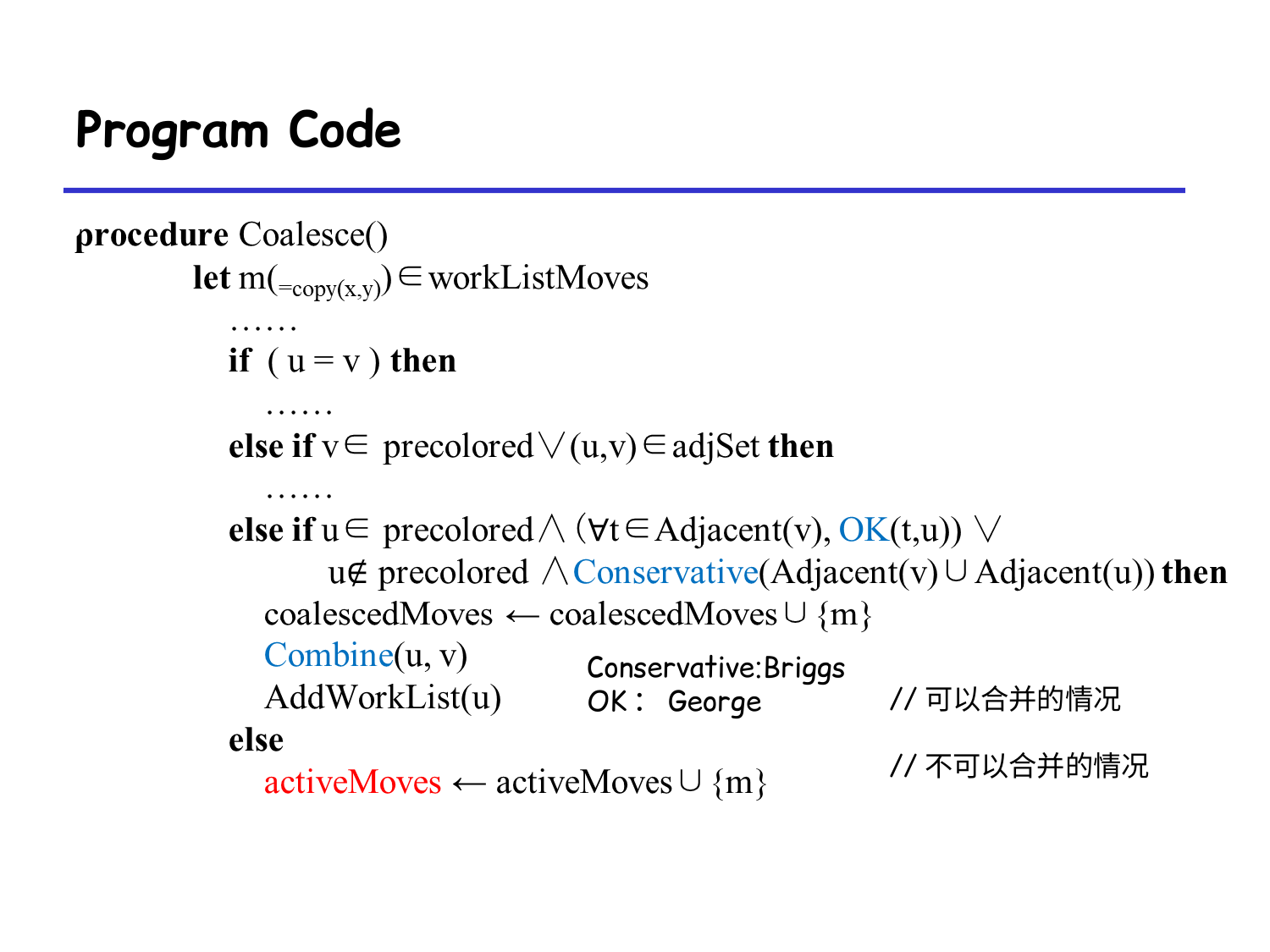

# Program Code

Conservative:Briggs
OK：George
//可以合并的情况

//不可以合并的情况

17